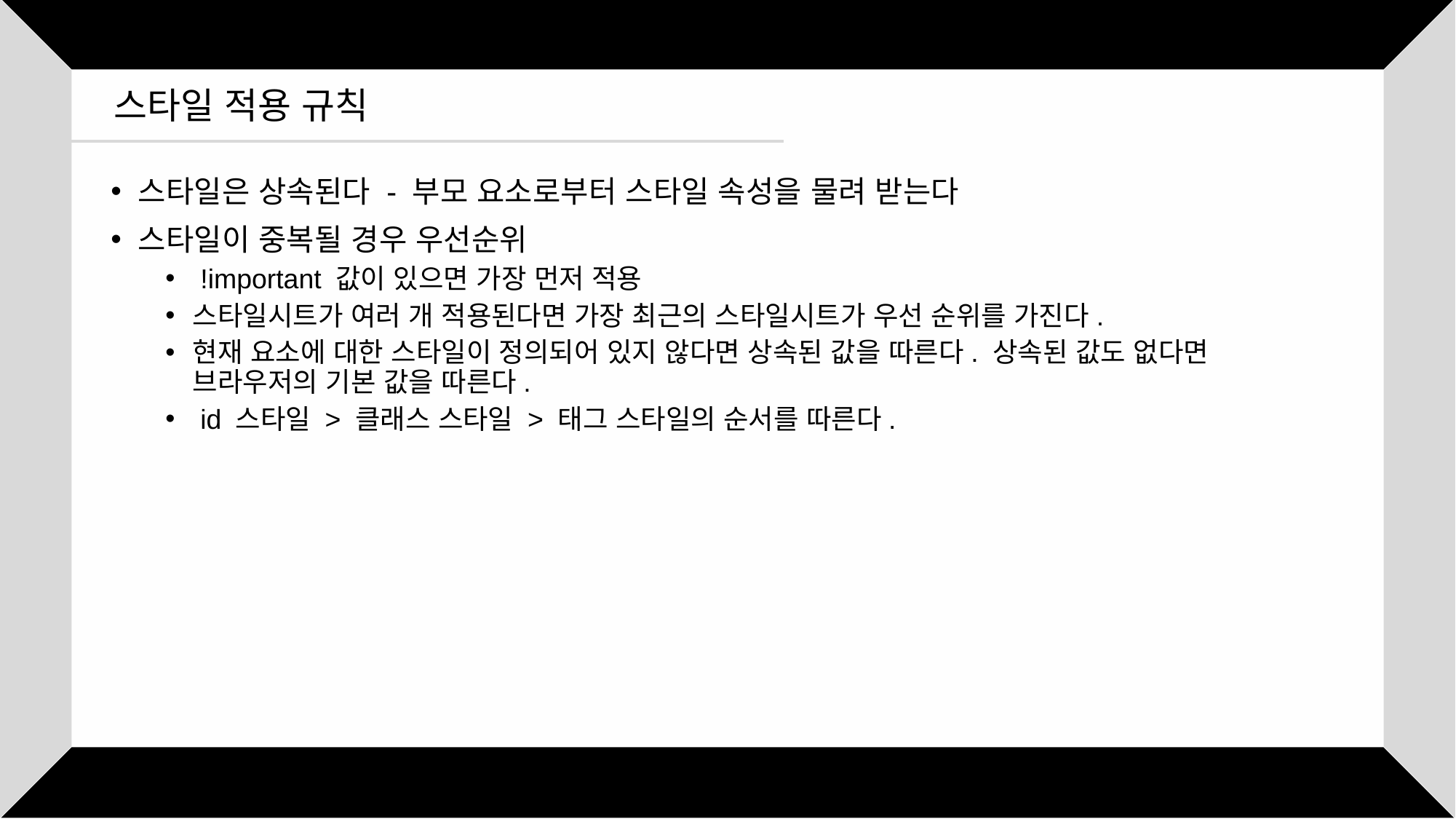

스타일 적용 규칙
스타일은 상속된다 - 부모 요소로부터 스타일 속성을 물려 받는다
스타일이 중복될 경우 우선순위
 !important 값이 있으면 가장 먼저 적용
스타일시트가 여러 개 적용된다면 가장 최근의 스타일시트가 우선 순위를 가진다.
현재 요소에 대한 스타일이 정의되어 있지 않다면 상속된 값을 따른다. 상속된 값도 없다면 브라우저의 기본 값을 따른다.
 id 스타일 > 클래스 스타일 > 태그 스타일의 순서를 따른다.